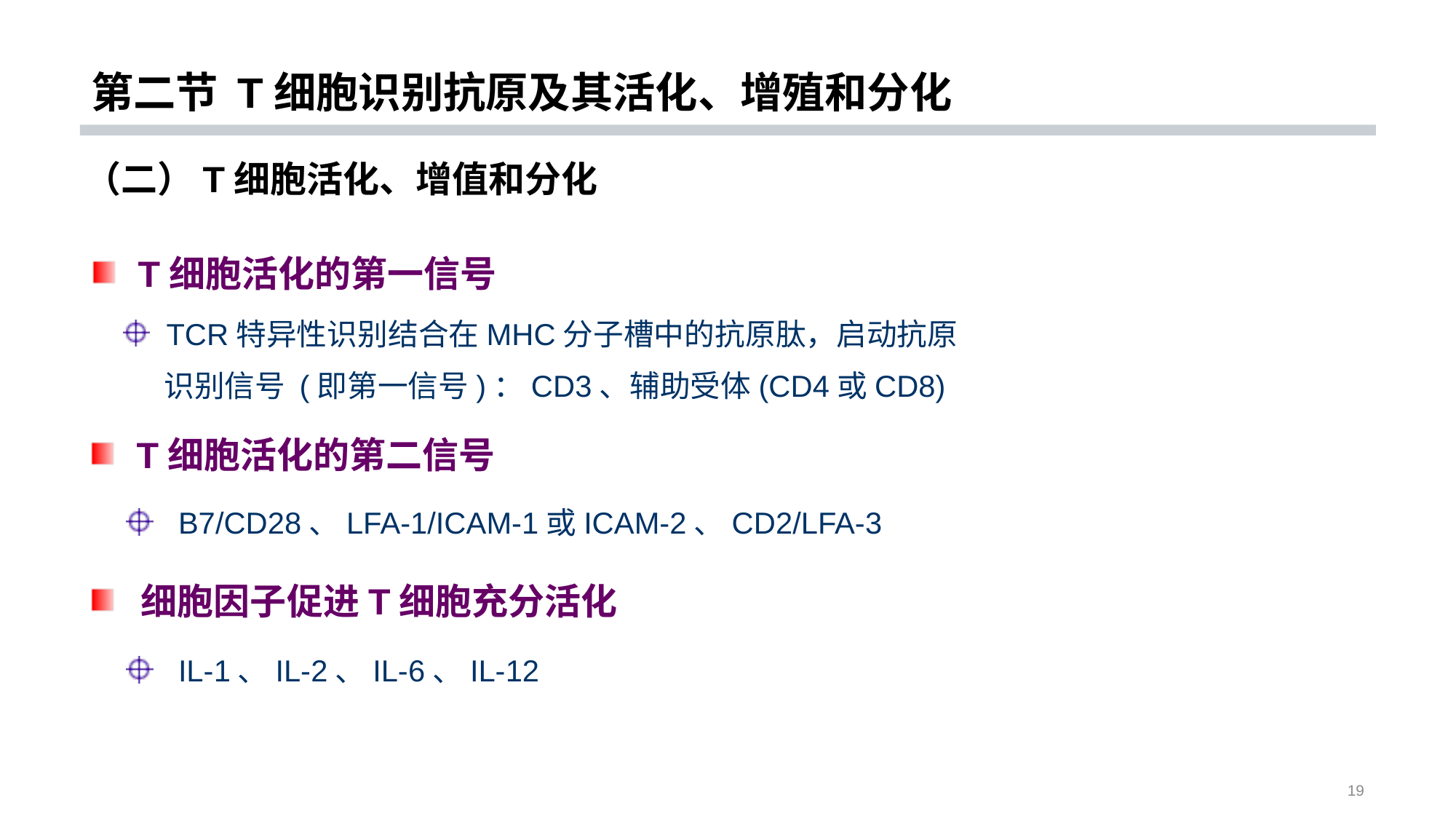

# 第二节 T细胞识别抗原及其活化、增殖和分化
（二）T细胞活化、增值和分化
  T细胞活化的第一信号
  TCR特异性识别结合在MHC分子槽中的抗原肽，启动抗原
     识别信号 (即第一信号)：CD3、辅助受体(CD4或CD8)
  T细胞活化的第二信号
   B7/CD28、LFA-1/ICAM-1或ICAM-2、CD2/LFA-3
  细胞因子促进T细胞充分活化
   IL-1、IL-2、IL-6、IL-12
19